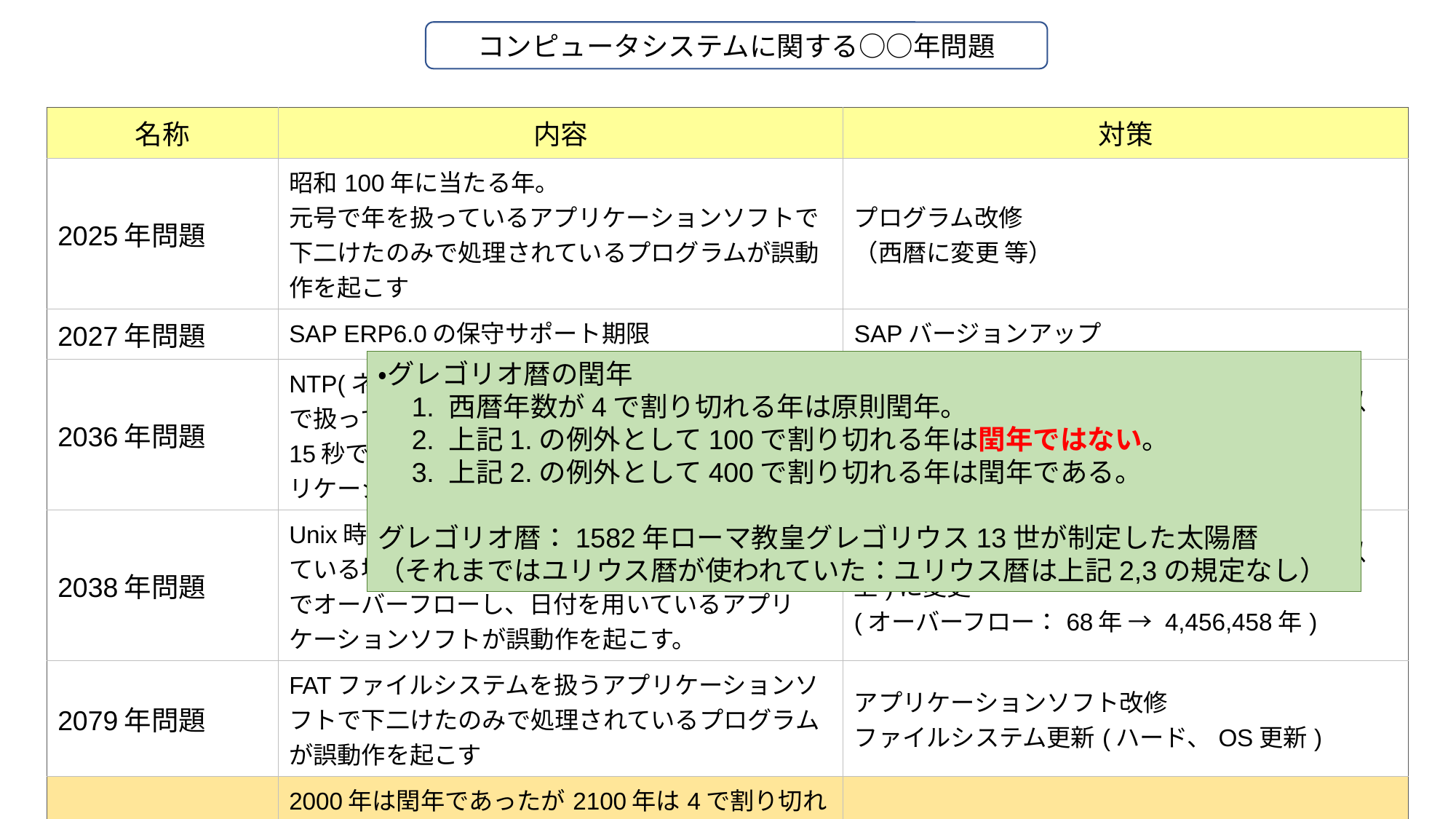

コンピュータシステムに関する○○年問題
| 名称 | 内容 | 対策 |
| --- | --- | --- |
| 2025年問題 | 昭和100年に当たる年。 元号で年を扱っているアプリケーションソフトで下二けたのみで処理されているプログラムが誤動作を起こす | プログラム改修 （西暦に変更 等） |
| 2027年問題 | SAP ERP6.0の保守サポート期限 | SAPバージョンアップ |
| 2036年問題 | NTP(ネットワーク時間同期プロトコル)を32bitで扱っている場合、2036年2月6日15時28分15秒でオーバーフローし、日付を用いているアプリケーションが誤動作を起こす。 | BIOS, OS, アプリケーションソフトを64bit(以上)に変更 (オーバーフロー：68年 → 4,456,458年) |
| 2038年問題 | Unix時間(1970年1月1日起点)を32bitで扱っている場合、2038年1月19日 3時14分17秒でオーバーフローし、日付を用いているアプリケーションソフトが誤動作を起こす。 | BIOS, OS, アプリケーションソフトを64bit(以上)に変更 (オーバーフロー：68年 → 4,456,458年) |
| 2079年問題 | FATファイルシステムを扱うアプリケーションソフトで下二けたのみで処理されているプログラムが誤動作を起こす | アプリケーションソフト改修 ファイルシステム更新(ハード、OS更新) |
| 2100年問題 | 2000年は閏年であったが2100年は4で割り切れるが閏年ではない。 2100年が閏年だと間違えたソフトウェアが誤動作を起こす恐れがある | OS, アプリケーションソフトの閏年判定を確認し、必要に応じて入れ替え・改修を行う。 |
・グレゴリオ暦の閏年
　1. 西暦年数が4で割り切れる年は原則閏年。
　2. 上記1.の例外として100で割り切れる年は閏年ではない。
　3. 上記2.の例外として400で割り切れる年は閏年である。

グレゴリオ暦：1582年ローマ教皇グレゴリウス13世が制定した太陽暦
（それまではユリウス暦が使われていた：ユリウス暦は上記2,3の規定なし）